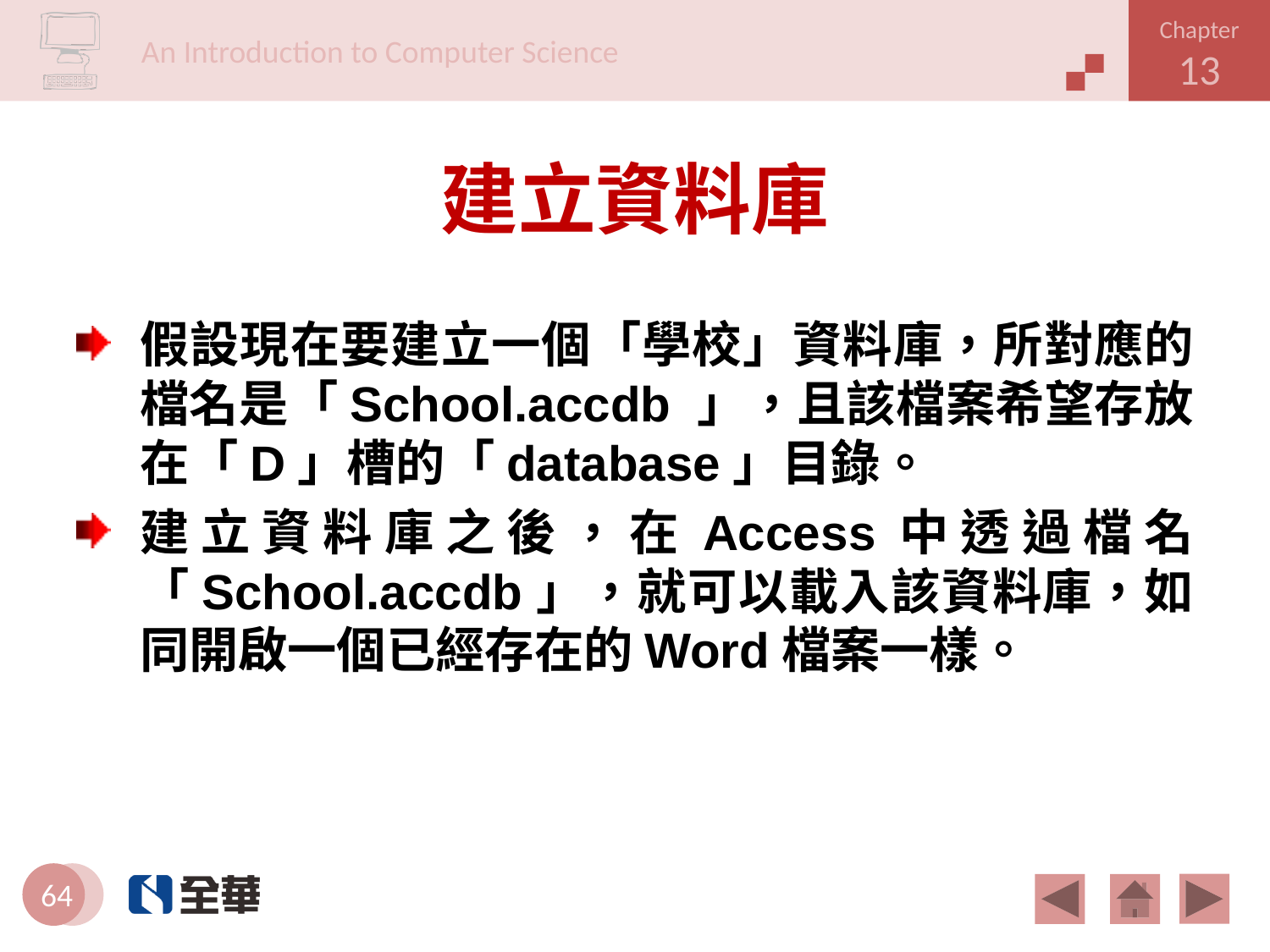

# 建立資料庫
假設現在要建立一個「學校」資料庫，所對應的檔名是「School.accdb 」，且該檔案希望存放在「D」槽的「database」目錄。
建立資料庫之後，在Access中透過檔名「School.accdb」，就可以載入該資料庫，如同開啟一個已經存在的Word檔案一樣。